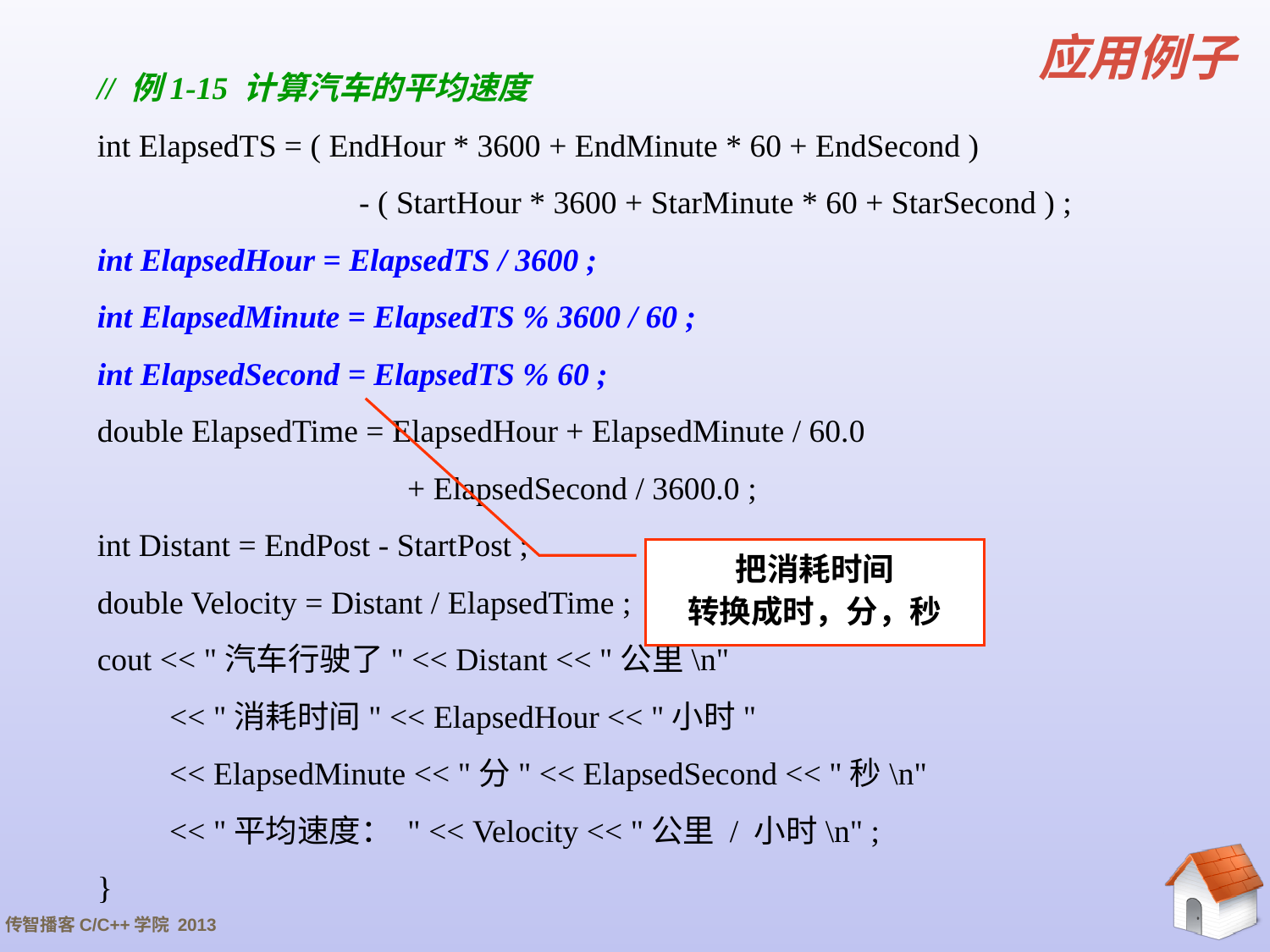

# 应用例子
// 例1-15 计算汽车的平均速度
int ElapsedTS = ( EndHour * 3600 + EndMinute * 60 + EndSecond )
		 - ( StartHour * 3600 + StarMinute * 60 + StarSecond ) ;
int ElapsedHour = ElapsedTS / 3600 ;
int ElapsedMinute = ElapsedTS % 3600 / 60 ;
int ElapsedSecond = ElapsedTS % 60 ;
double ElapsedTime = ElapsedHour + ElapsedMinute / 60.0
		       + ElapsedSecond / 3600.0 ;
int Distant = EndPost - StartPost ;
double Velocity = Distant / ElapsedTime ;
cout << "汽车行驶了" << Distant << "公里\n"
         << "消耗时间" << ElapsedHour << "小时"
         << ElapsedMinute << "分" << ElapsedSecond << "秒\n"
         << "平均速度： " << Velocity << "公里 / 小时\n" ;
}
把消耗时间
转换成时，分，秒